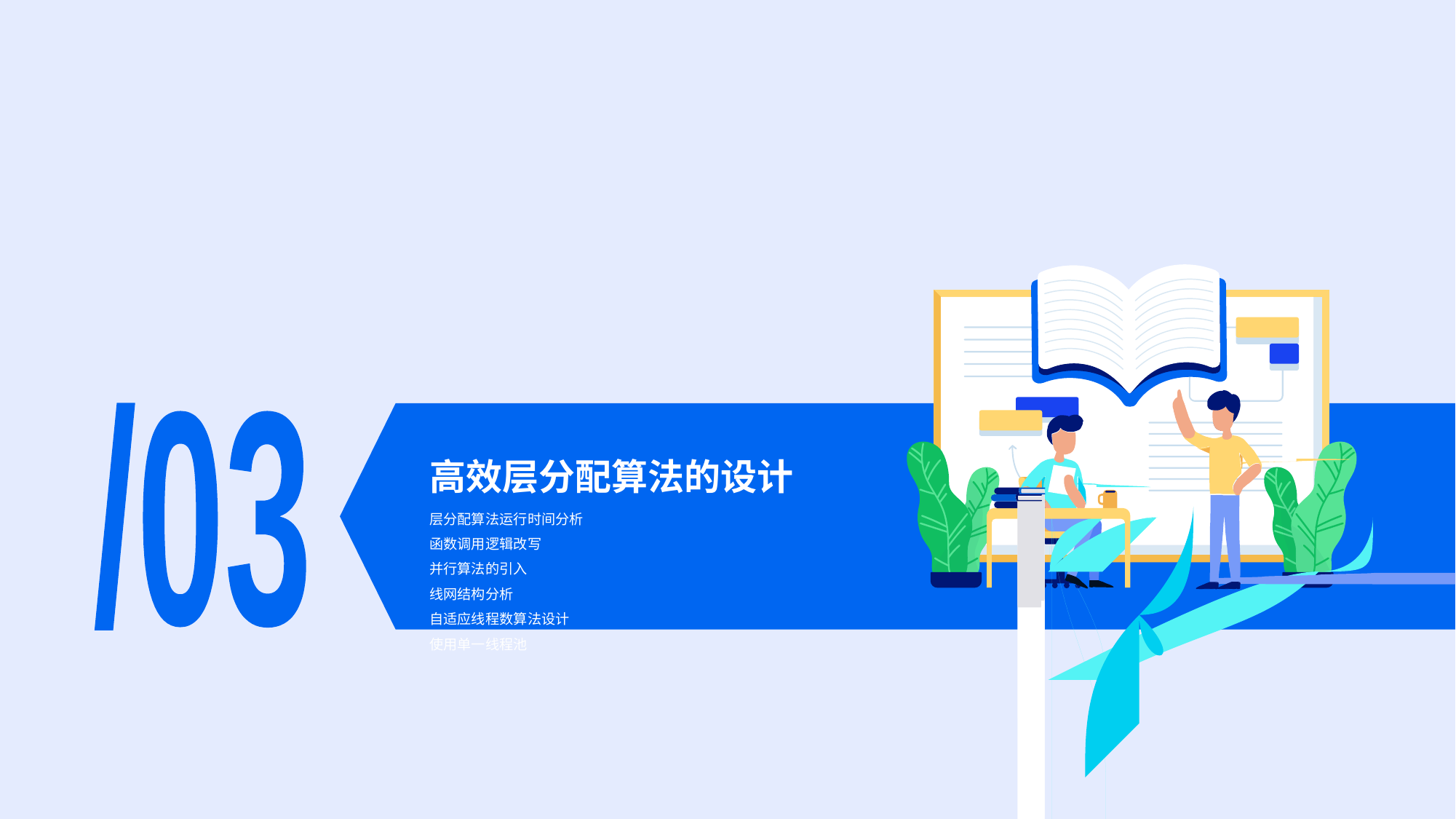

# 高效层分配算法的设计
/03
层分配算法运行时间分析
函数调用逻辑改写
并行算法的引入
线网结构分析
自适应线程数算法设计
使用单一线程池